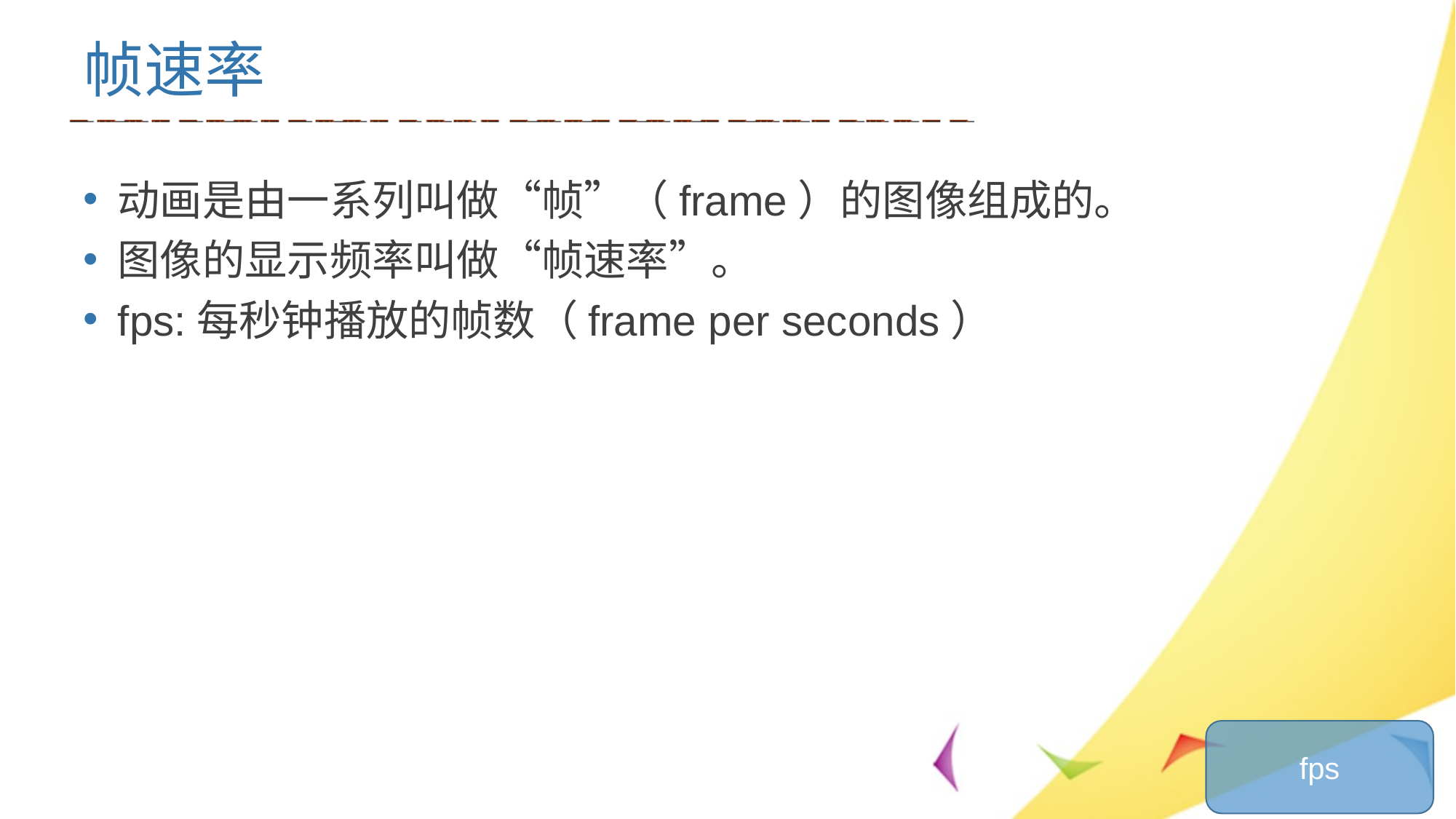

# 帧速率
动画是由一系列叫做“帧”（frame）的图像组成的。
图像的显示频率叫做“帧速率”。
fps:每秒钟播放的帧数（frame per seconds）

fps